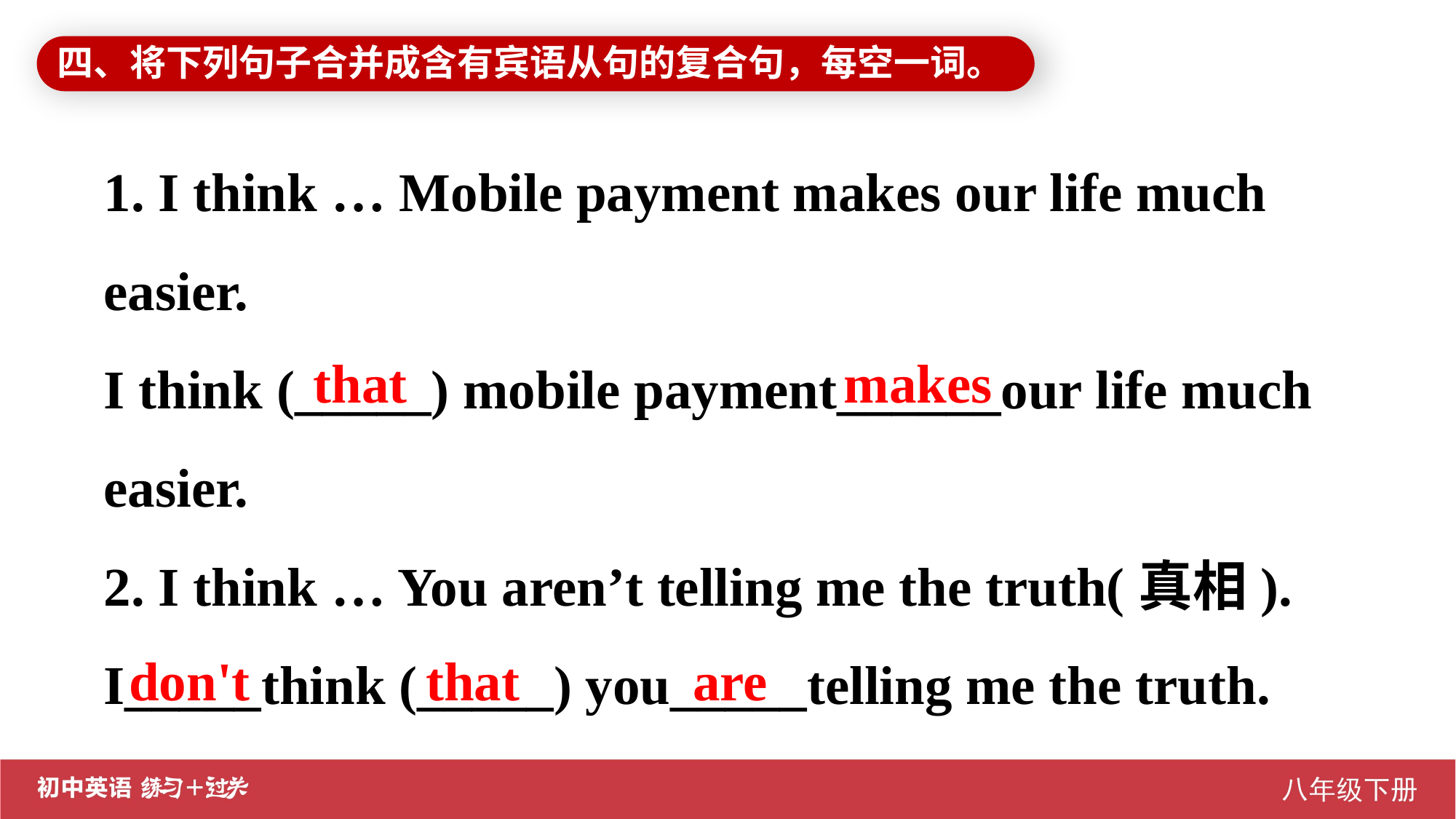

四、将下列句子合并成含有宾语从句的复合句，每空一词。

1. I think … Mobile payment makes our life much easier.
I think (_____) mobile payment______our life much easier.
2. I think … You aren’t telling me the truth(真相).
I_____think (_____) you_____telling me the truth.
that
makes
don't
that
are